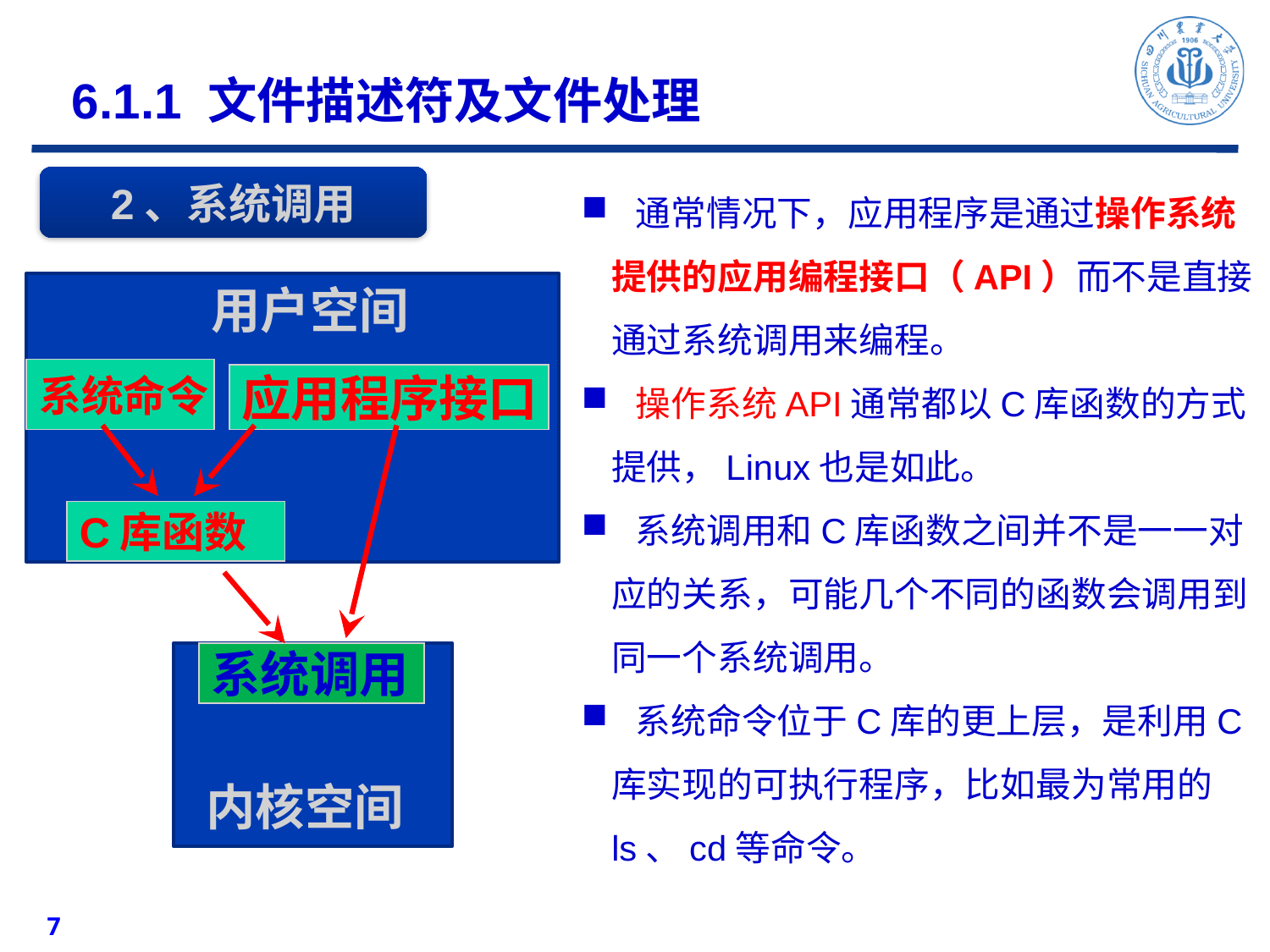

6.1.1 文件描述符及文件处理
  通常情况下，应用程序是通过操作系统提供的应用编程接口（API）而不是直接通过系统调用来编程。
  操作系统API通常都以C库函数的方式提供，Linux也是如此。
  系统调用和C库函数之间并不是一一对应的关系，可能几个不同的函数会调用到同一个系统调用。
  系统命令位于C库的更上层，是利用C库实现的可执行程序，比如最为常用的ls、cd等命令。
2、系统调用

用户空间
系统命令
应用程序接口

C库函数

系统调用
内核空间